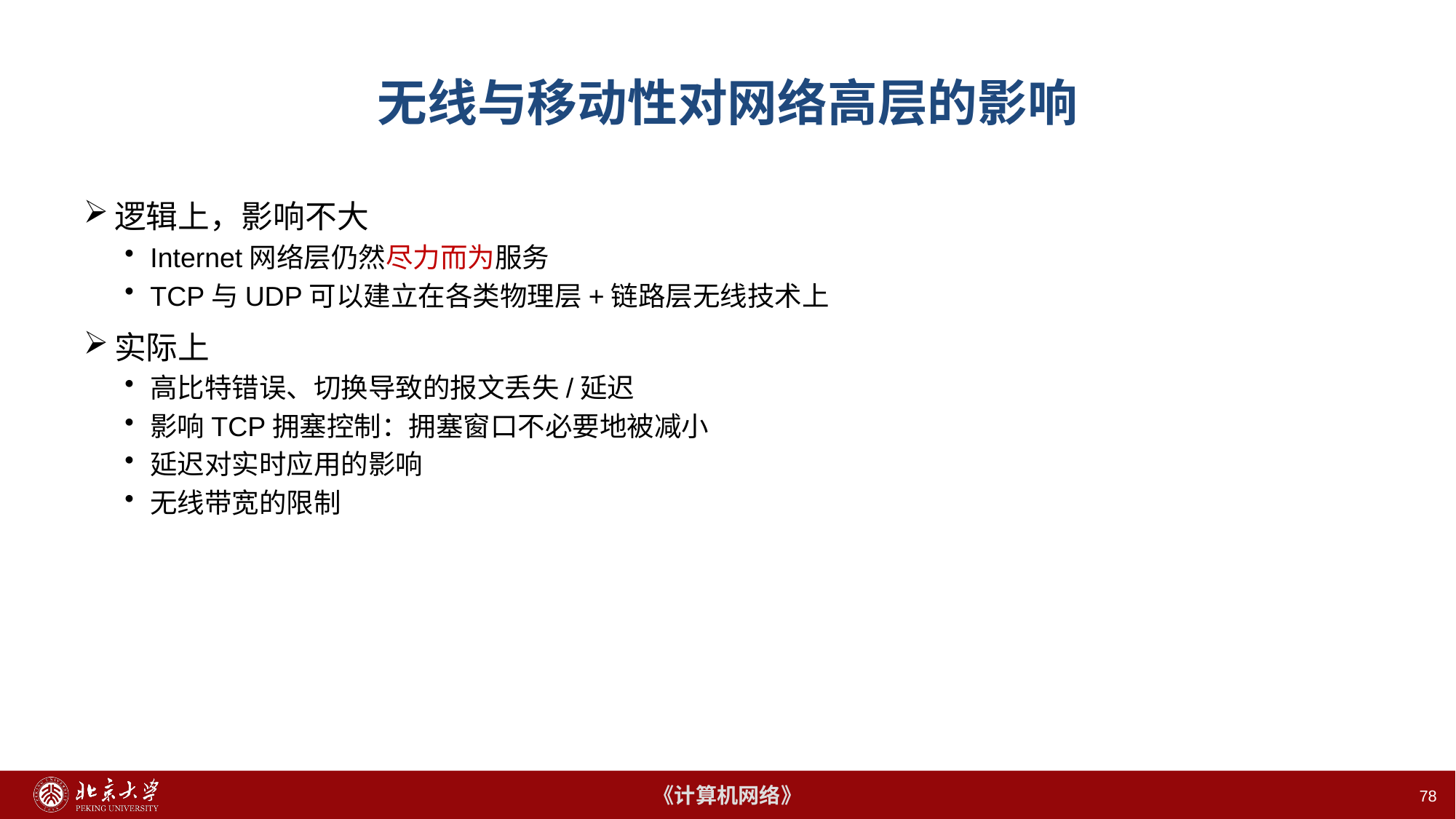

# 无线与移动性对网络高层的影响
逻辑上，影响不大
Internet网络层仍然尽力而为服务
TCP与UDP可以建立在各类物理层+链路层无线技术上
实际上
高比特错误、切换导致的报文丢失/延迟
影响TCP拥塞控制：拥塞窗口不必要地被减小
延迟对实时应用的影响
无线带宽的限制
78